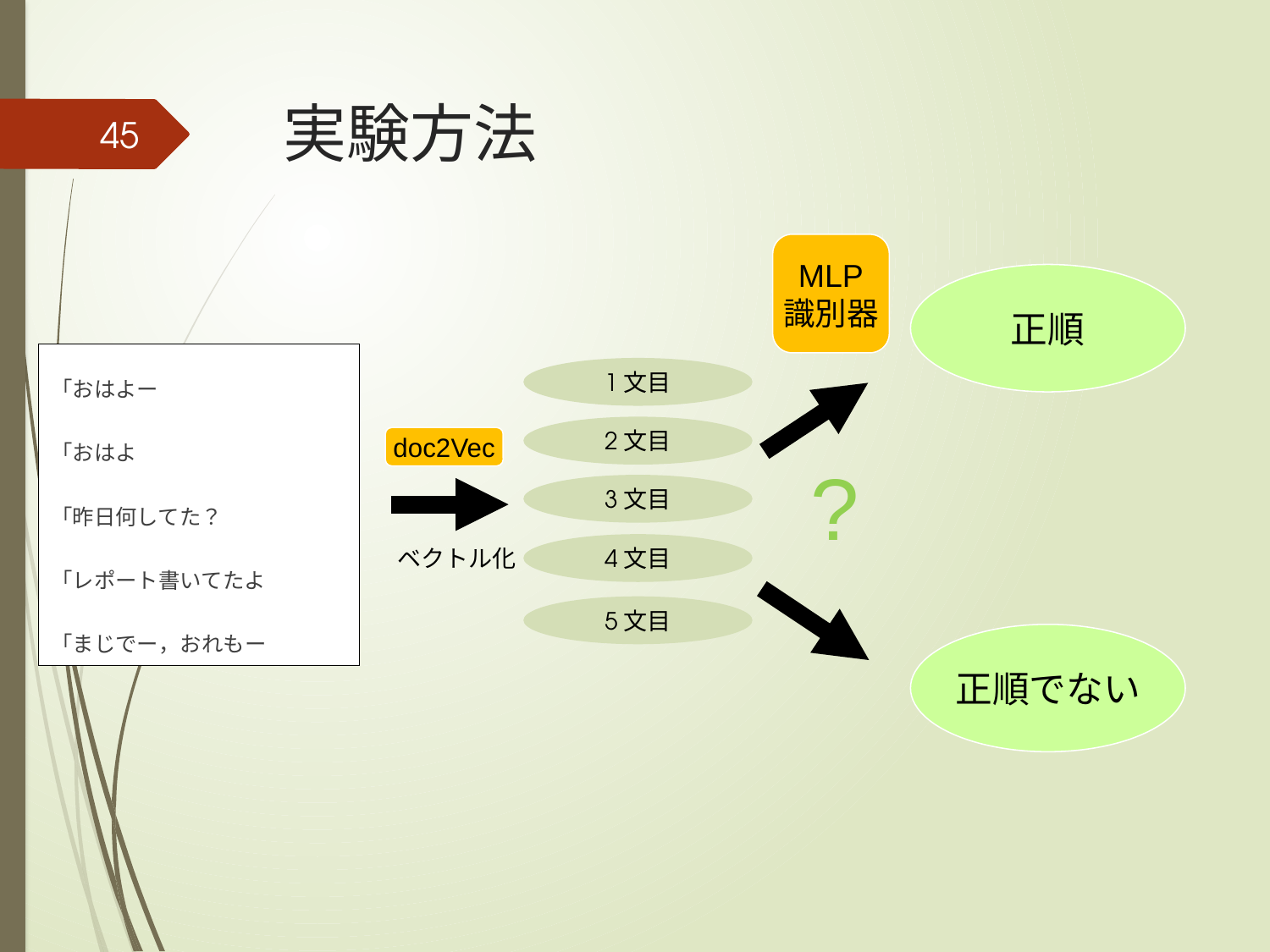

# 実験方法
45
MLP
識別器
正順
「おはよー
「おはよ
「昨日何してた？
「レポート書いてたよ
「まじでー，おれもー

1文目
2文目
doc2Vec
?
3文目
4文目
ベクトル化
5文目
正順でない